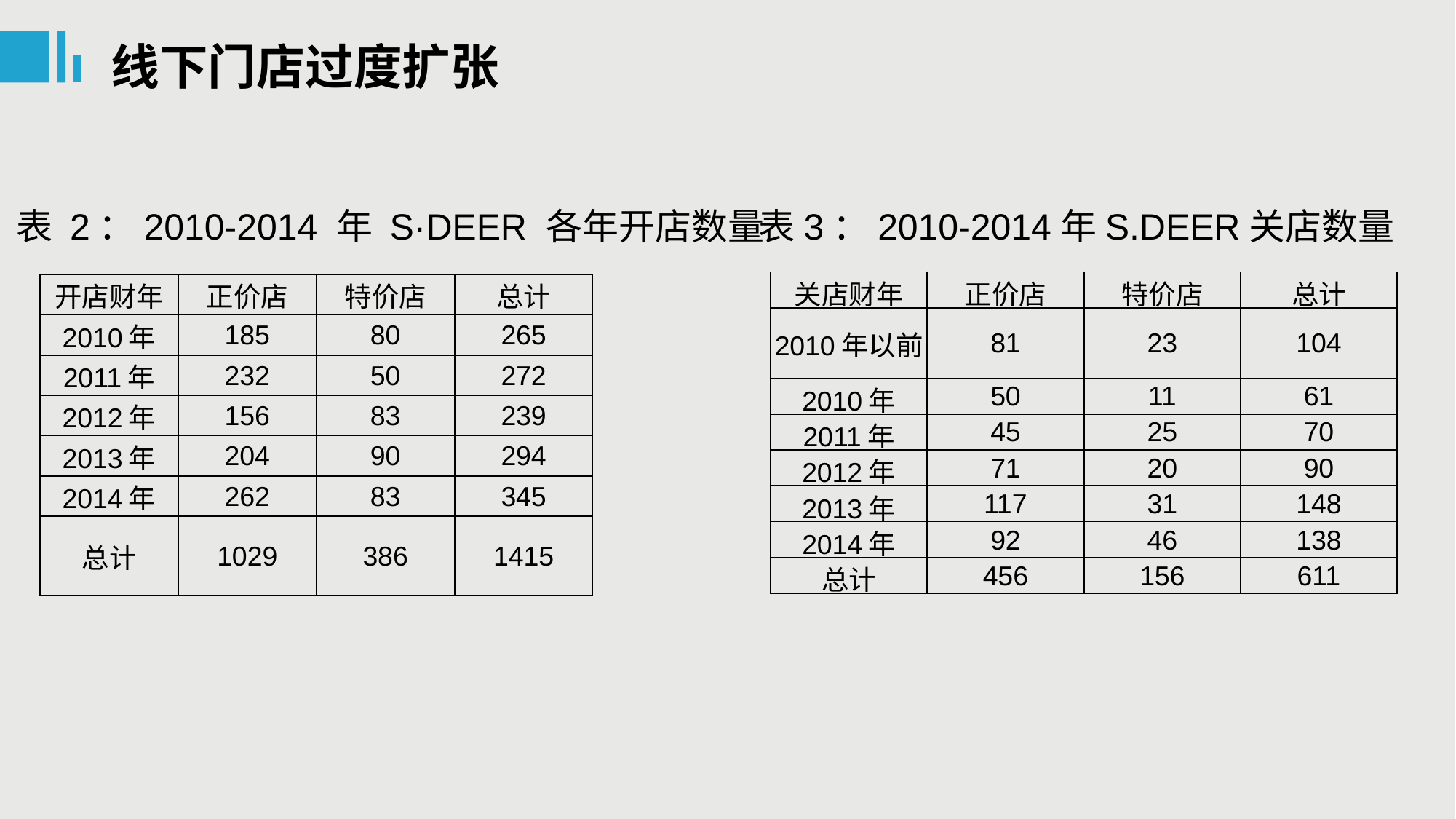

线下门店过度扩张

表 2：2010-2014 年 S·DEER 各年开店数量
表3：2010-2014年S.DEER关店数量
| 关店财年 | 正价店 | 特价店 | 总计 |
| --- | --- | --- | --- |
| 2010年以前 | 81 | 23 | 104 |
| 2010年 | 50 | 11 | 61 |
| 2011年 | 45 | 25 | 70 |
| 2012年 | 71 | 20 | 90 |
| 2013年 | 117 | 31 | 148 |
| 2014年 | 92 | 46 | 138 |
| 总计 | 456 | 156 | 611 |
| 开店财年 | 正价店 | 特价店 | 总计 |
| --- | --- | --- | --- |
| 2010年 | 185 | 80 | 265 |
| 2011年 | 232 | 50 | 272 |
| 2012年 | 156 | 83 | 239 |
| 2013年 | 204 | 90 | 294 |
| 2014年 | 262 | 83 | 345 |
| 总计 | 1029 | 386 | 1415 |